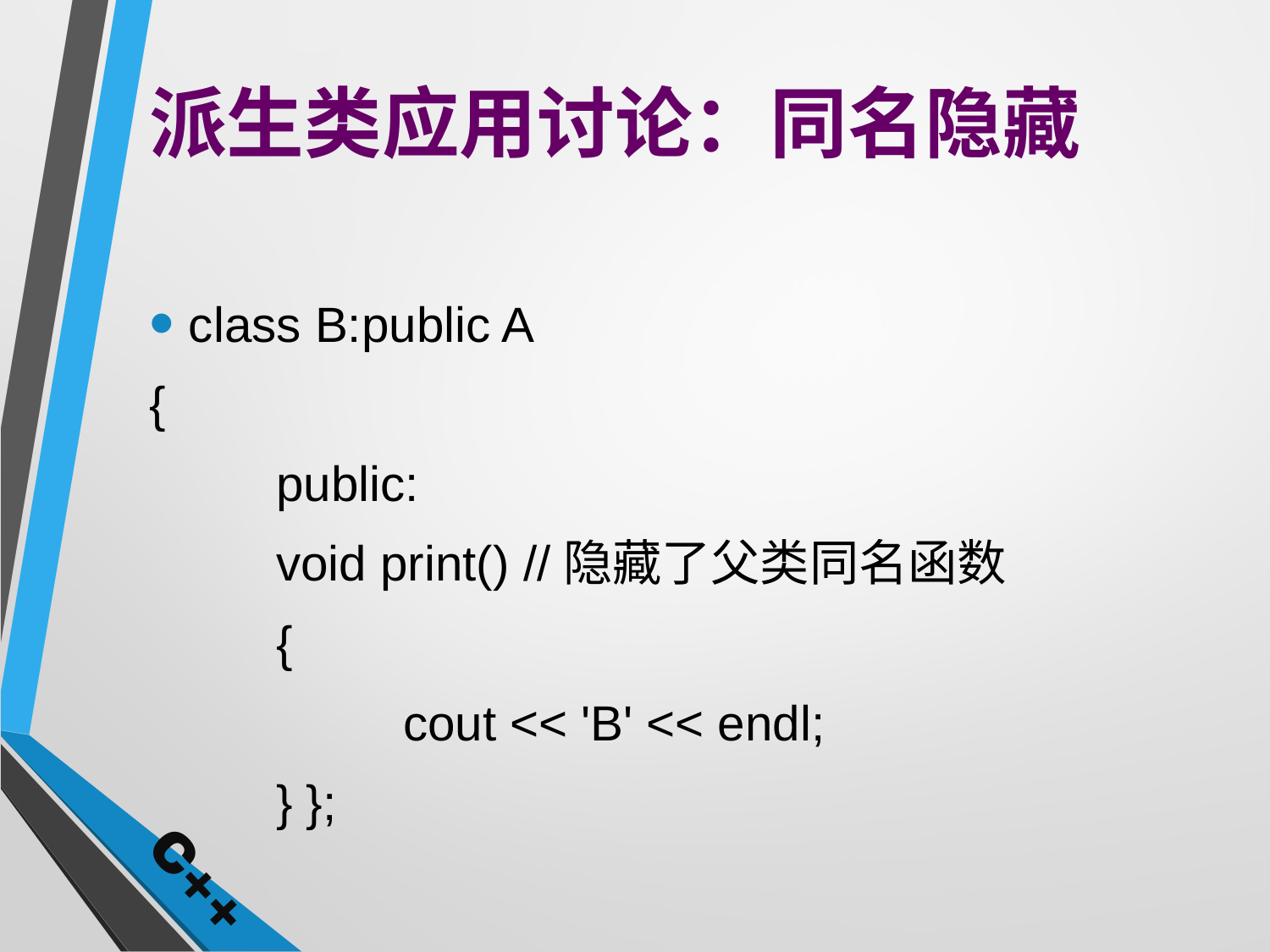

# 派生类应用讨论：同名隐藏
class B:public A
{
	public:
	void print() //隐藏了父类同名函数
	{
		cout << 'B' << endl;
	} };